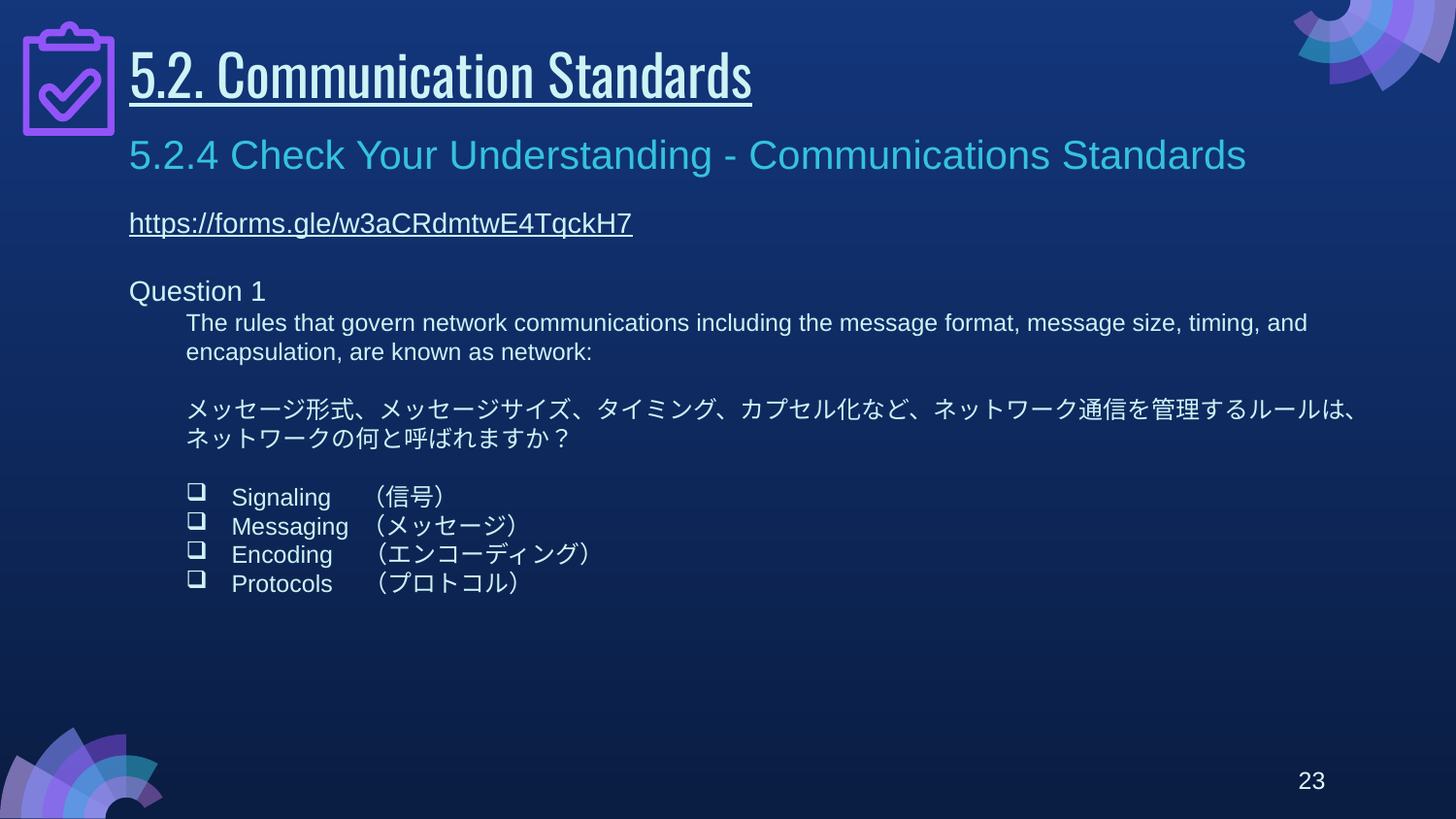

# 5.2. Communication Standards
5.2.4 Check Your Understanding - Communications Standards
https://forms.gle/w3aCRdmtwE4TqckH7

Question 1
The rules that govern network communications including the message format, message size, timing, and encapsulation, are known as network:
メッセージ形式、メッセージサイズ、タイミング、カプセル化など、ネットワーク通信を管理するルールは、ネットワークの何と呼ばれますか？

Signaling　（信号）
Messaging （メッセージ）
Encoding　（エンコーディング）
Protocols　（プロトコル）

23